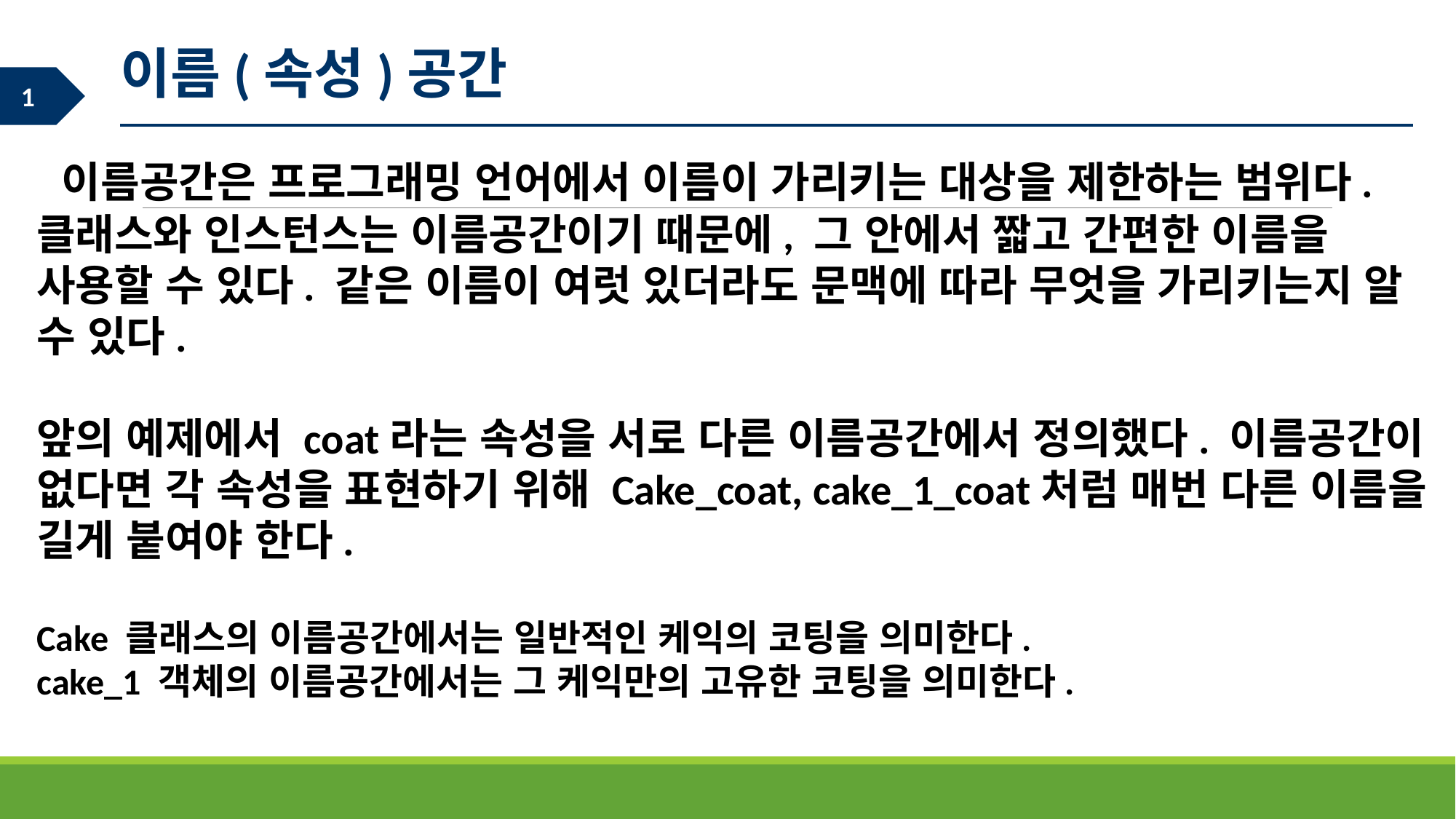

이름(속성)공간
 이름공간은 프로그래밍 언어에서 이름이 가리키는 대상을 제한하는 범위다. 클래스와 인스턴스는 이름공간이기 때문에, 그 안에서 짧고 간편한 이름을 사용할 수 있다. 같은 이름이 여럿 있더라도 문맥에 따라 무엇을 가리키는지 알 수 있다.

앞의 예제에서 coat라는 속성을 서로 다른 이름공간에서 정의했다. 이름공간이 없다면 각 속성을 표현하기 위해 Cake_coat, cake_1_coat처럼 매번 다른 이름을 길게 붙여야 한다.

Cake 클래스의 이름공간에서는 일반적인 케익의 코팅을 의미한다.
cake_1 객체의 이름공간에서는 그 케익만의 고유한 코팅을 의미한다.